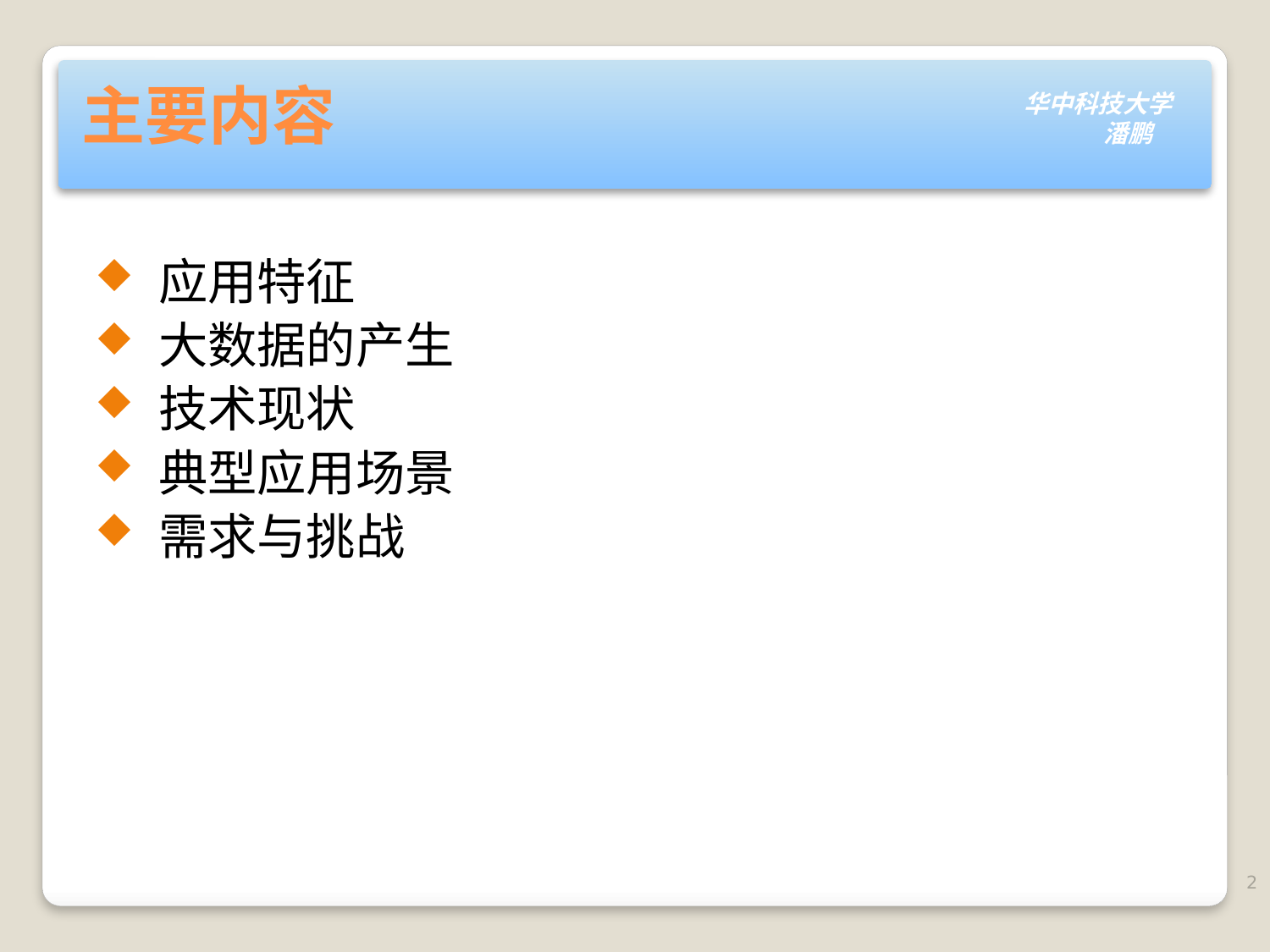

# 主要内容
应用特征
大数据的产生
技术现状
典型应用场景
需求与挑战

2